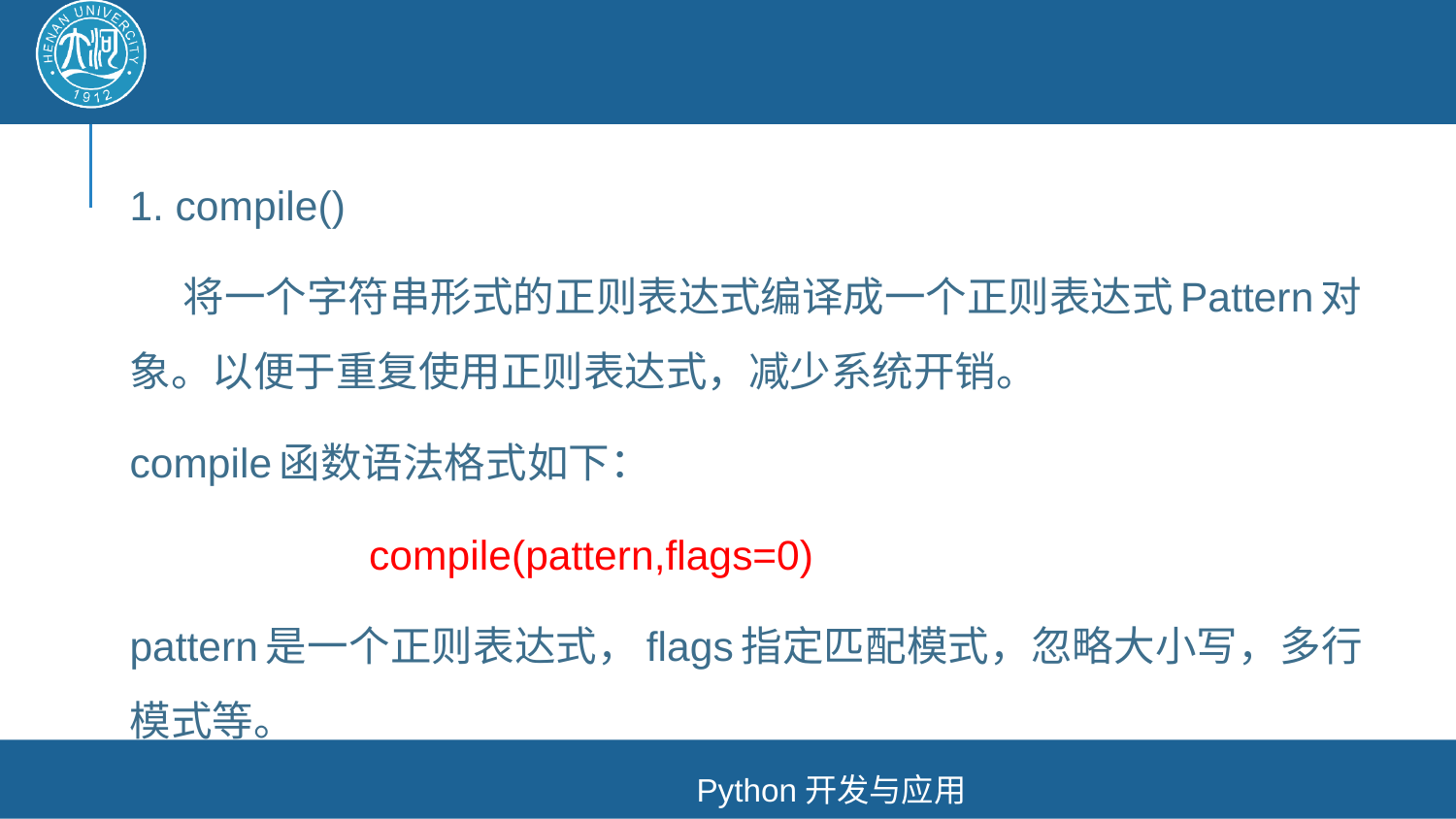

#
1. compile()
     将一个字符串形式的正则表达式编译成一个正则表达式Pattern对象。以便于重复使用正则表达式，减少系统开销。
compile函数语法格式如下：
                     compile(pattern,flags=0)
pattern是一个正则表达式，flags指定匹配模式，忽略大小写，多行模式等。

Python开发与应用
47